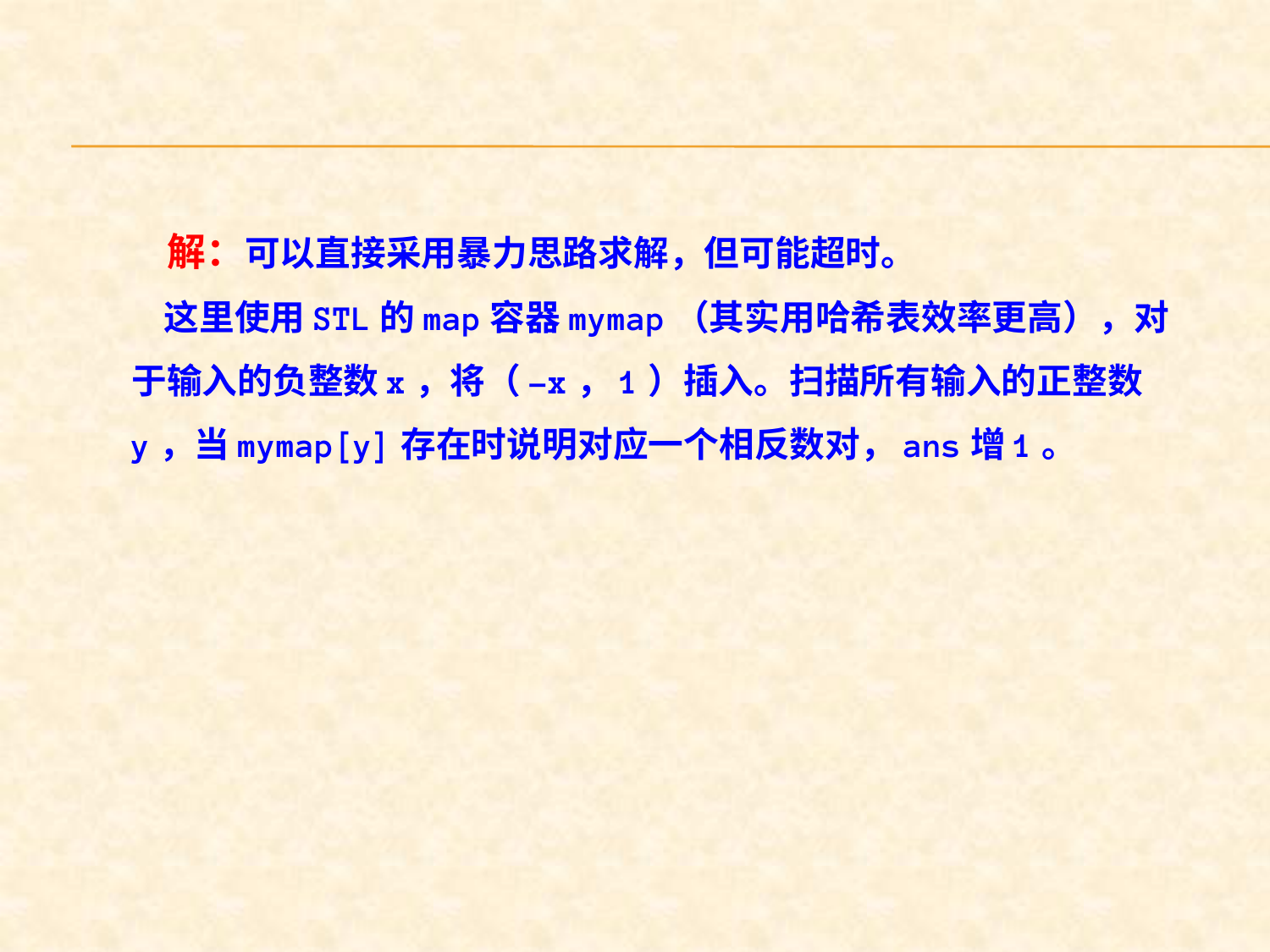

解：可以直接采用暴力思路求解，但可能超时。
   这里使用STL的map容器mymap（其实用哈希表效率更高），对于输入的负整数x，将（-x，1）插入。扫描所有输入的正整数y，当mymap[y]存在时说明对应一个相反数对，ans增1。